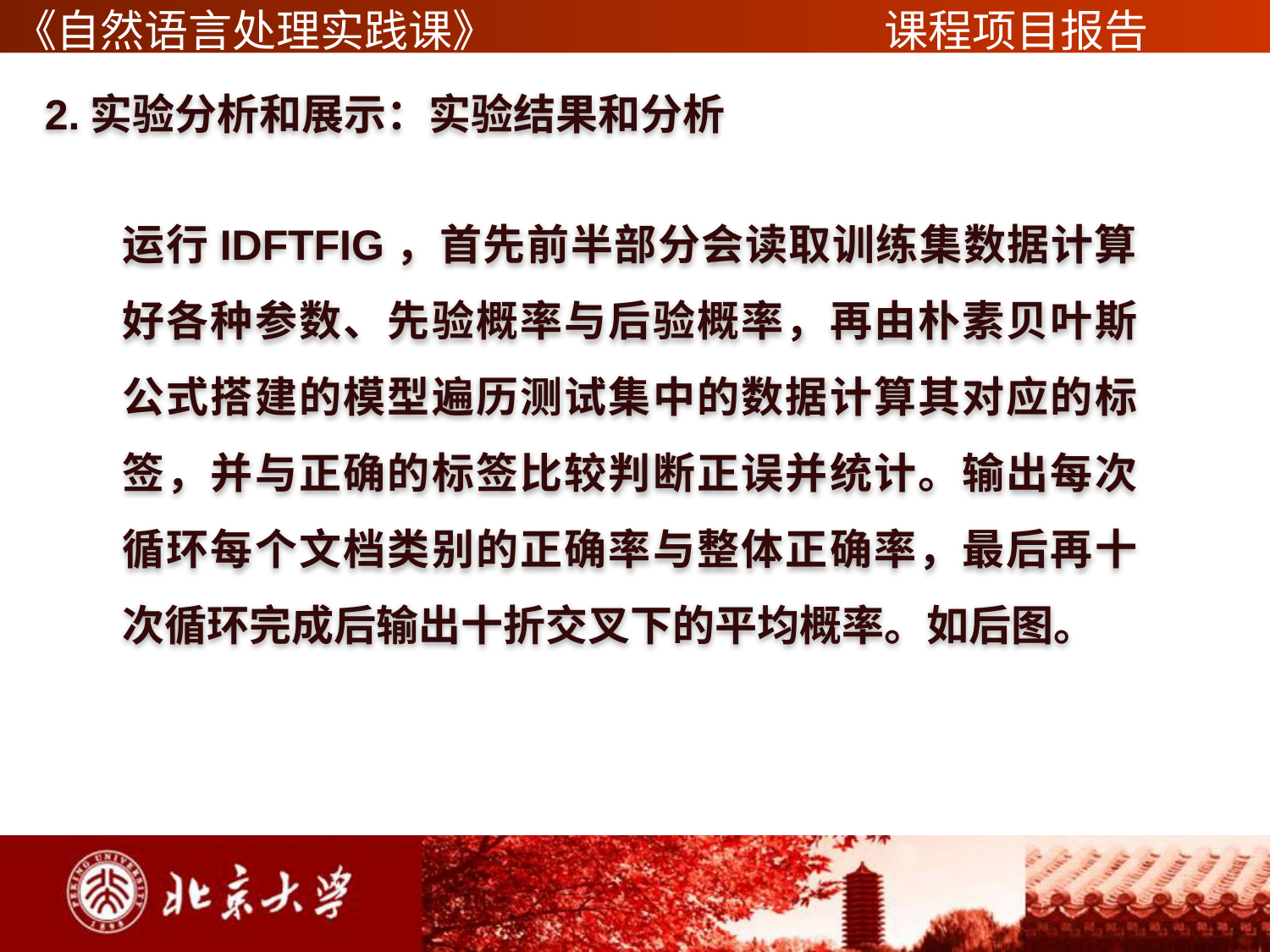

2.实验分析和展示：实验结果和分析
运行IDFTFIG，首先前半部分会读取训练集数据计算好各种参数、先验概率与后验概率，再由朴素贝叶斯公式搭建的模型遍历测试集中的数据计算其对应的标签，并与正确的标签比较判断正误并统计。输出每次循环每个文档类别的正确率与整体正确率，最后再十次循环完成后输出十折交叉下的平均概率。如后图。